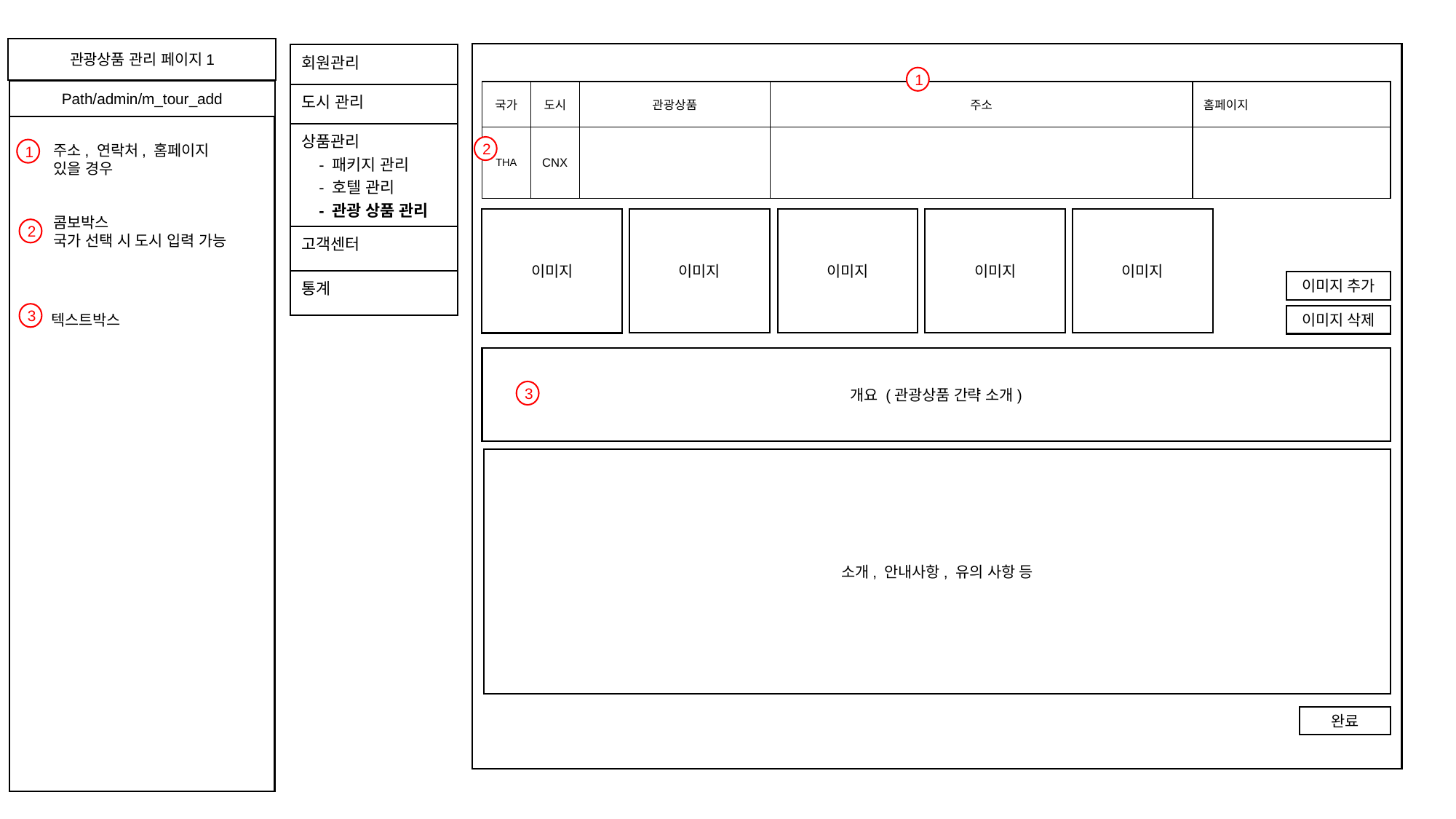

관광상품 관리 페이지1

| 회원관리 |
| --- |
| 도시 관리 |
| 상품관리 - 패키지 관리 - 호텔 관리 - 관광 상품 관리 |
| 고객센터 |
| 통계 |
1
Path/admin/m_tour_add
| 국가 | 도시 | 관광상품 | 주소 | 홈페이지 |
| --- | --- | --- | --- | --- |
| THA | CNX |  |  |  |

주소, 연락처, 홈페이지
있을 경우
2
1
콤보박스
국가 선택 시 도시 입력 가능
이미지
이미지
이미지
이미지
이미지
2
이미지 추가
텍스트박스
3
이미지 삭제
개요 (관광상품 간략 소개)
3
소개, 안내사항, 유의 사항 등
완료